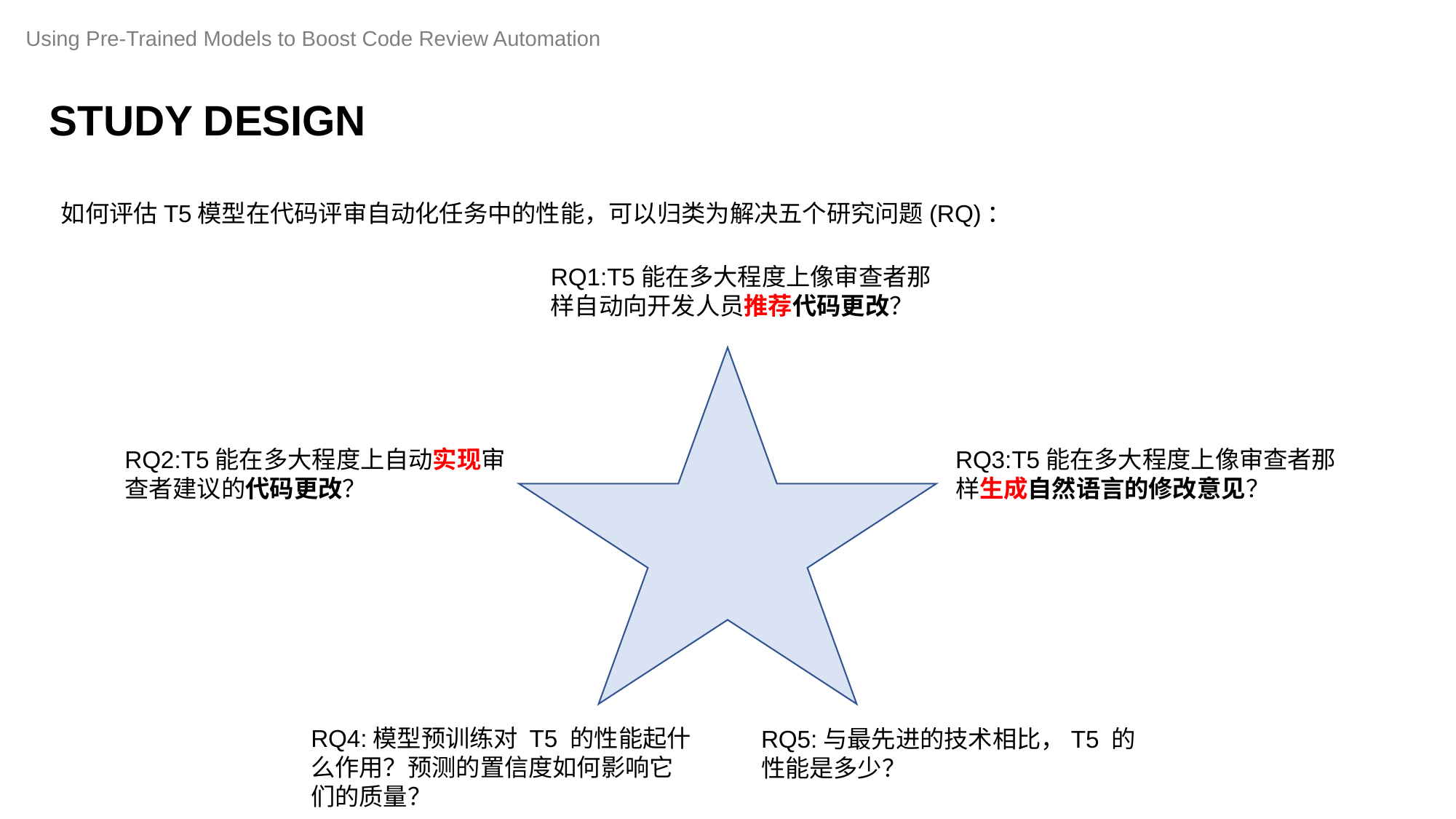

Using Pre-Trained Models to Boost Code Review Automation
STUDY DESIGN
如何评估T5模型在代码评审自动化任务中的性能，可以归类为解决五个研究问题(RQ)：
RQ1:T5能在多大程度上像审查者那样自动向开发人员推荐代码更改？

RQ2:T5能在多大程度上自动实现审查者建议的代码更改？
RQ3:T5能在多大程度上像审查者那样生成自然语言的修改意见？
RQ4:模型预训练对 T5 的性能起什么作用？预测的置信度如何影响它们的质量？
RQ5:与最先进的技术相比，T5 的性能是多少？